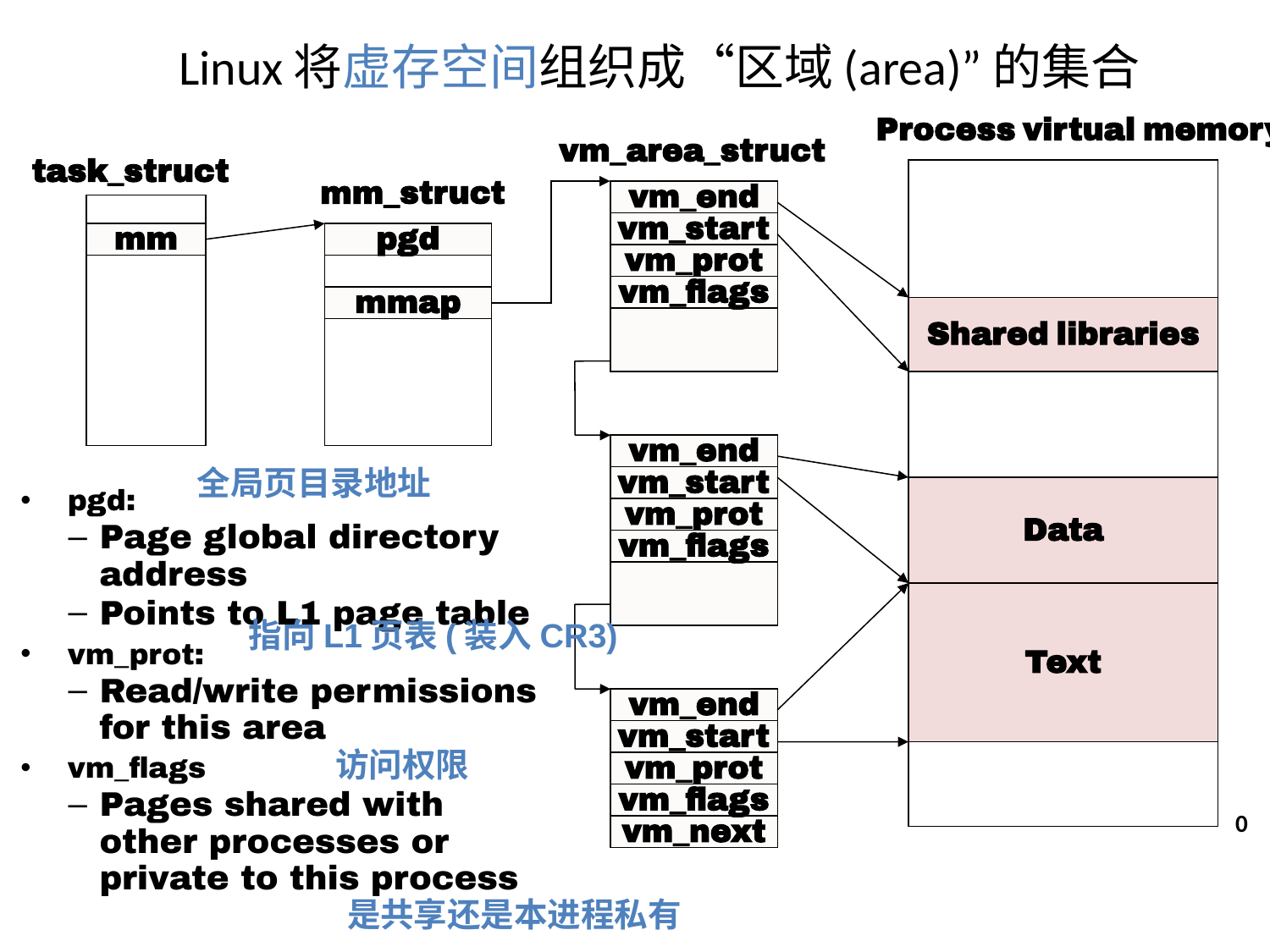

Linux将虚存空间组织成“区域(area)”的集合
Process virtual memory
vm_area_struct
task_struct

mm_struct
vm_end

vm_start
mm
pgd

vm_prot
vm_flags
mmap
Shared libraries
vm_next

vm_end

vm_start

Data
vm_prot
vm_flags

Text
vm_next

vm_end

vm_start

vm_prot
vm_flags
0
vm_next
全局页目录地址
pgd:
Page global directory address
Points to L1 page table
vm_prot:
Read/write permissions for this area
vm_flags
Pages shared with other processes or private to this process
指向L1页表(装入CR3)
访问权限
是共享还是本进程私有